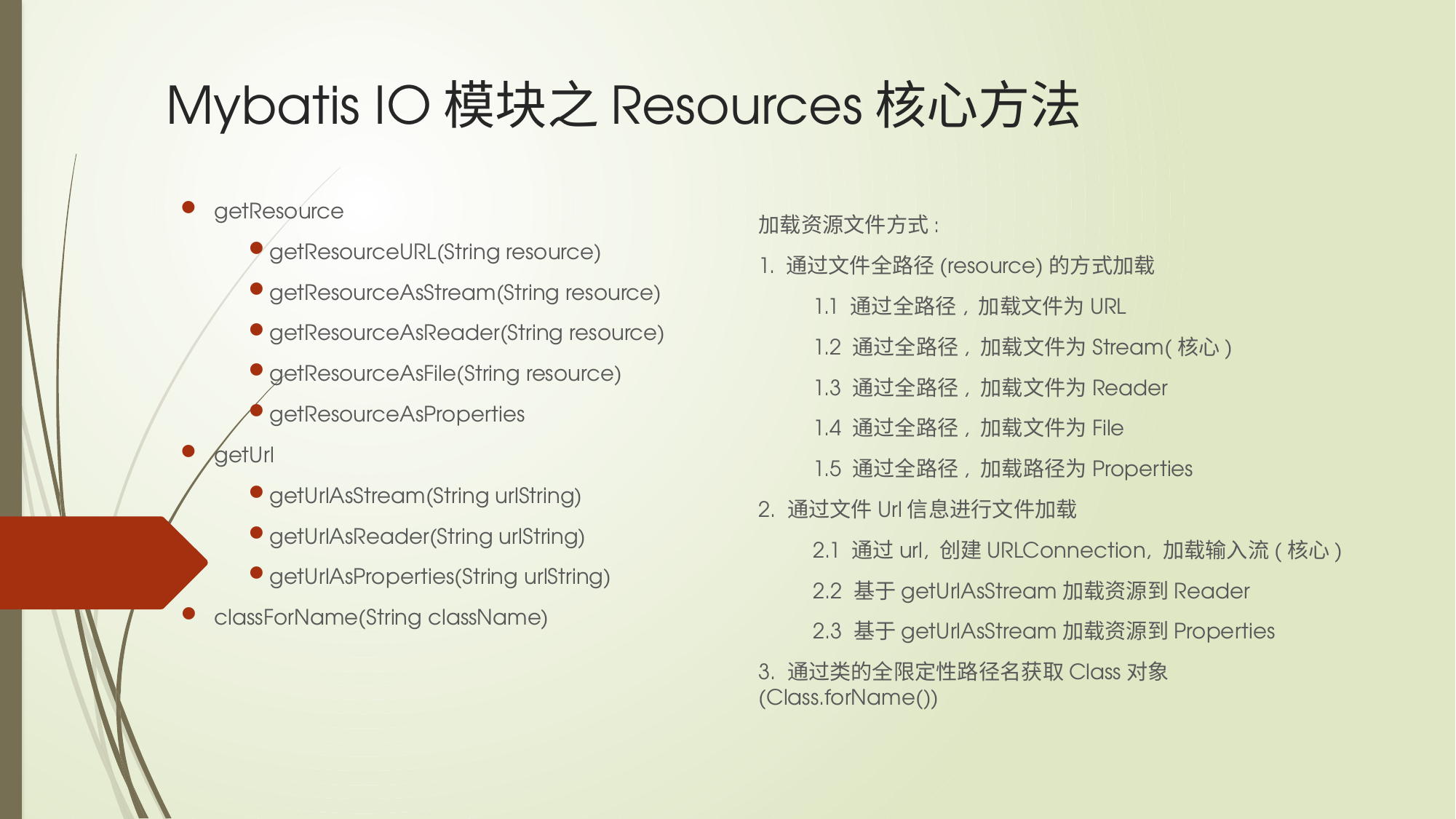

Mybatis IO模块之Resources核心方法

getResource
getResourceURL(String resource)
getResourceAsStream(String resource)
getResourceAsReader(String resource)
getResourceAsFile(String resource)
getResourceAsProperties
getUrl
getUrlAsStream(String urlString)
getUrlAsReader(String urlString)
getUrlAsProperties(String urlString)
classForName(String className)

加载资源文件方式:
1. 通过文件全路径(resource)的方式加载
1.1 通过全路径, 加载文件为URL
1.2 通过全路径, 加载文件为Stream(核心)
1.3 通过全路径, 加载文件为Reader
1.4 通过全路径, 加载文件为File
1.5 通过全路径, 加载路径为Properties
2. 通过文件Url信息进行文件加载
2.1 通过url, 创建URLConnection, 加载输入流(核心)
2.2 基于getUrlAsStream加载资源到Reader
2.3 基于getUrlAsStream加载资源到Properties
3. 通过类的全限定性路径名获取Class对象(Class.forName())